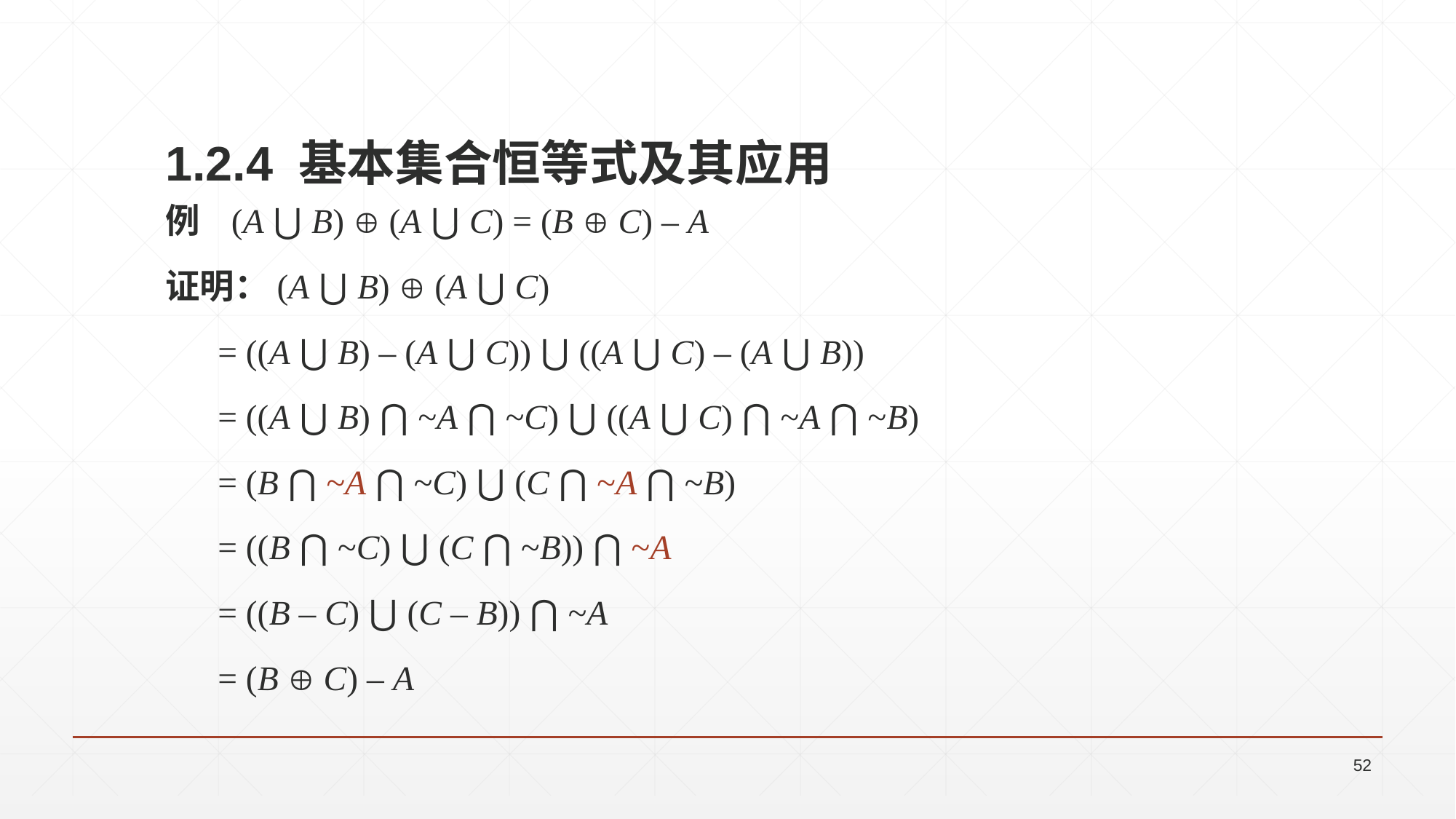

1.2.4 基本集合恒等式及其应用
例   (A ⋃ B) ⊕ (A ⋃ C) = (B ⊕ C) – A
证明：(A ⋃ B) ⊕ (A ⋃ C)
      = ((A ⋃ B) – (A ⋃ C)) ⋃ ((A ⋃ C) – (A ⋃ B))
      = ((A ⋃ B) ⋂ ~A ⋂ ~C) ⋃ ((A ⋃ C) ⋂ ~A ⋂ ~B)
      = (B ⋂ ~A ⋂ ~C) ⋃ (C ⋂ ~A ⋂ ~B)
      = ((B ⋂ ~C) ⋃ (C ⋂ ~B)) ⋂ ~A
      = ((B – C) ⋃ (C – B)) ⋂ ~A
      = (B ⊕ C) – A
52